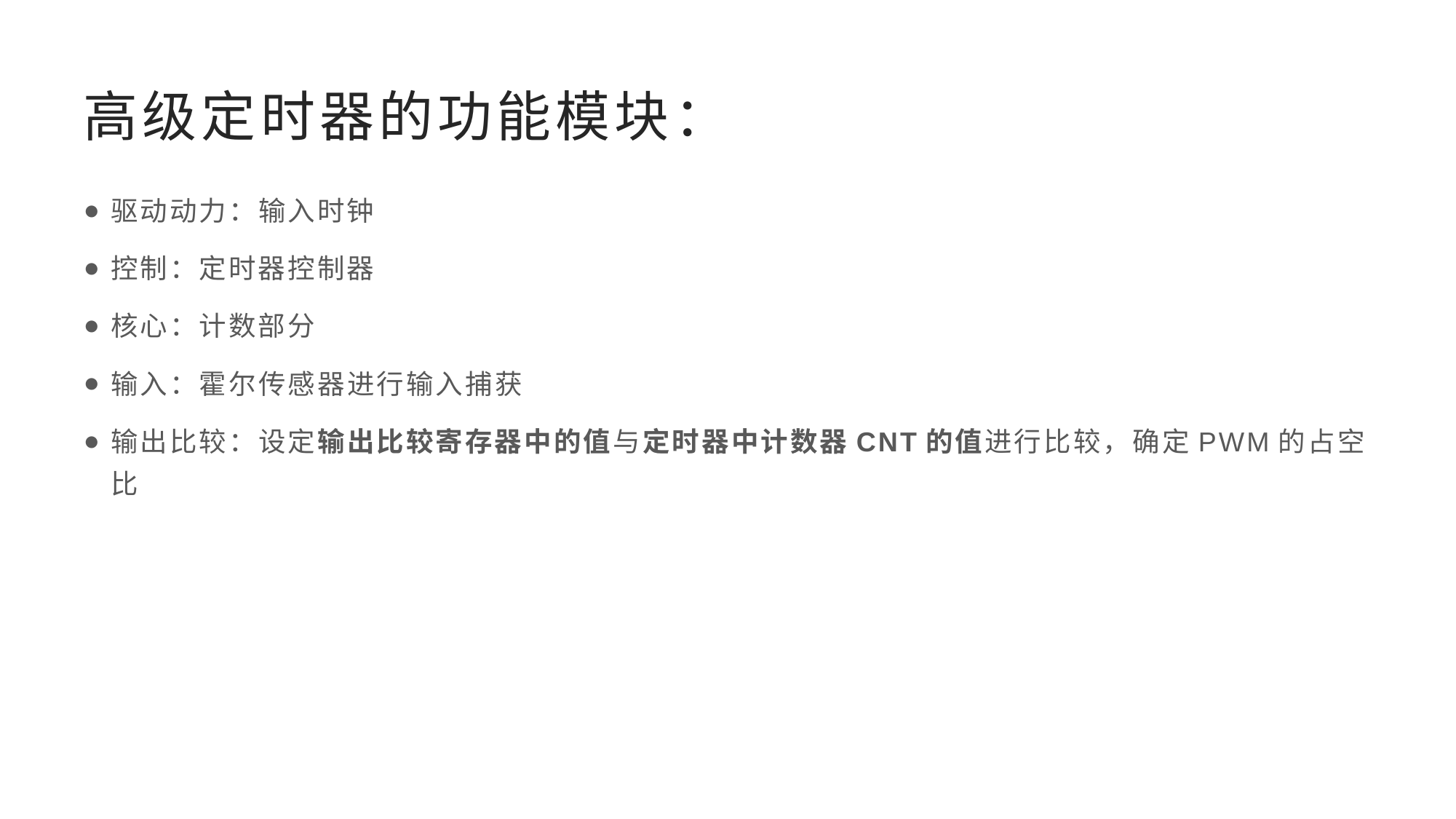

# 高级定时器的功能模块：
驱动动力：输入时钟
控制：定时器控制器
核心：计数部分
输入：霍尔传感器进行输入捕获
输出比较：设定输出比较寄存器中的值与定时器中计数器CNT的值进行比较，确定PWM的占空比